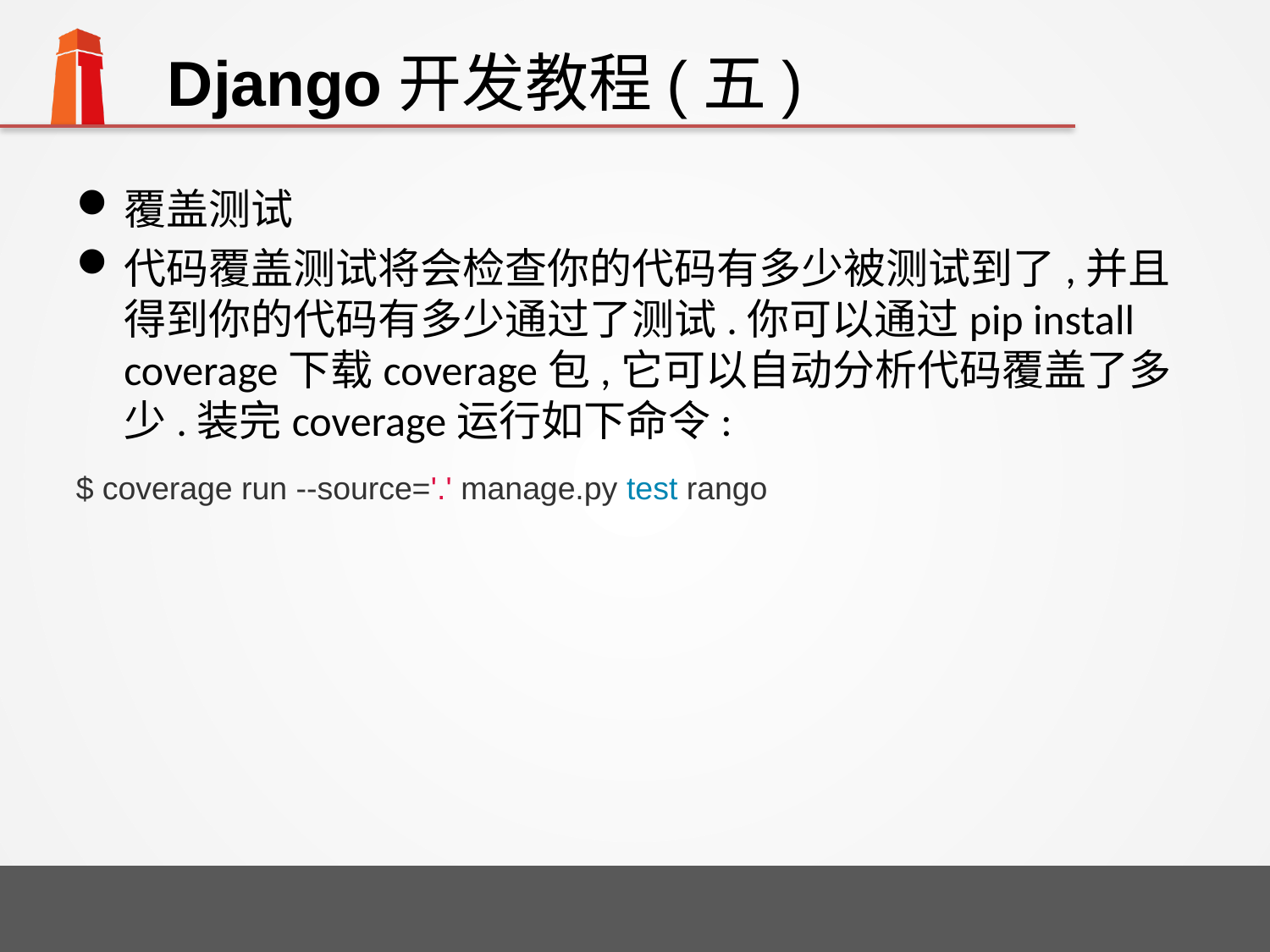

# Django开发教程(五)
覆盖测试
代码覆盖测试将会检查你的代码有多少被测试到了,并且得到你的代码有多少通过了测试.你可以通过pip install coverage下载coverage包,它可以自动分析代码覆盖了多少.装完coverage运行如下命令:
$ coverage run --source='.' manage.py test rango